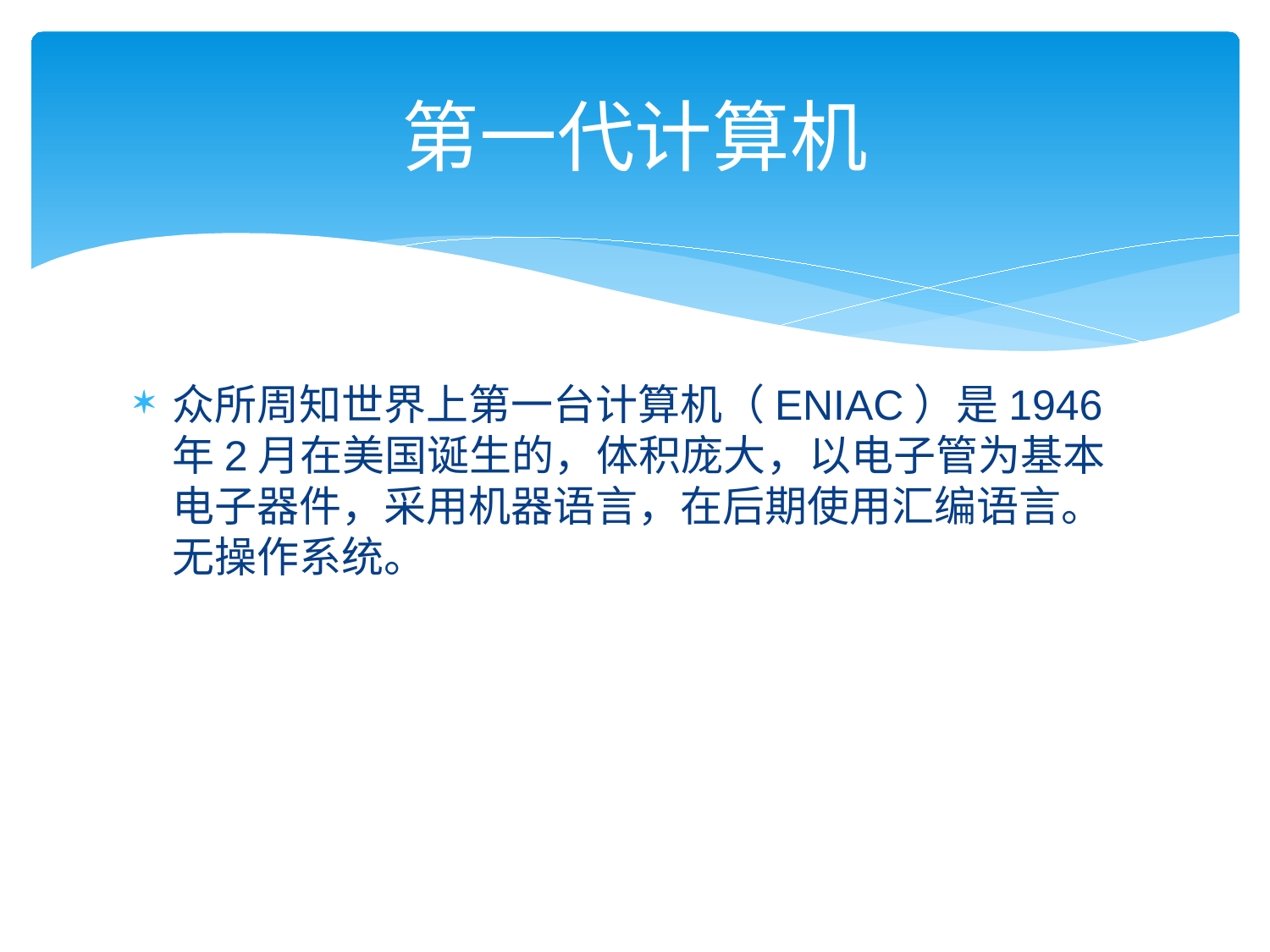

# 第一代计算机
众所周知世界上第一台计算机（ENIAC）是1946年2月在美国诞生的，体积庞大，以电子管为基本电子器件，采用机器语言，在后期使用汇编语言。无操作系统。